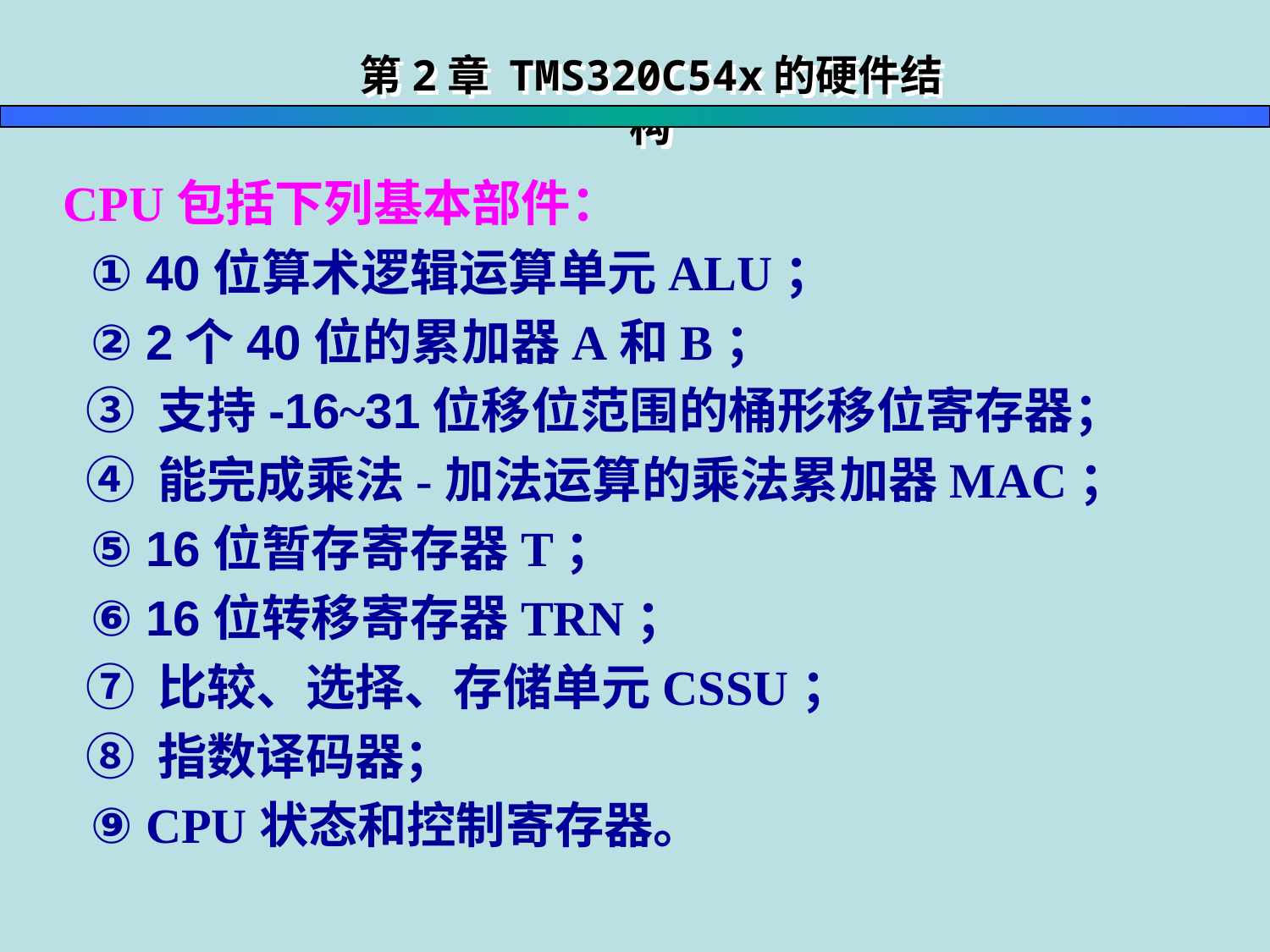

第2章 TMS320C54x的硬件结构

CPU包括下列基本部件：
  ① 40位算术逻辑运算单元ALU；
  ② 2个40位的累加器A和B；
  ③ 支持-16~31位移位范围的桶形移位寄存器；
  ④ 能完成乘法-加法运算的乘法累加器MAC；
  ⑤ 16位暂存寄存器T；
  ⑥ 16位转移寄存器TRN；
  ⑦ 比较、选择、存储单元CSSU；
  ⑧ 指数译码器；
  ⑨ CPU状态和控制寄存器。
42